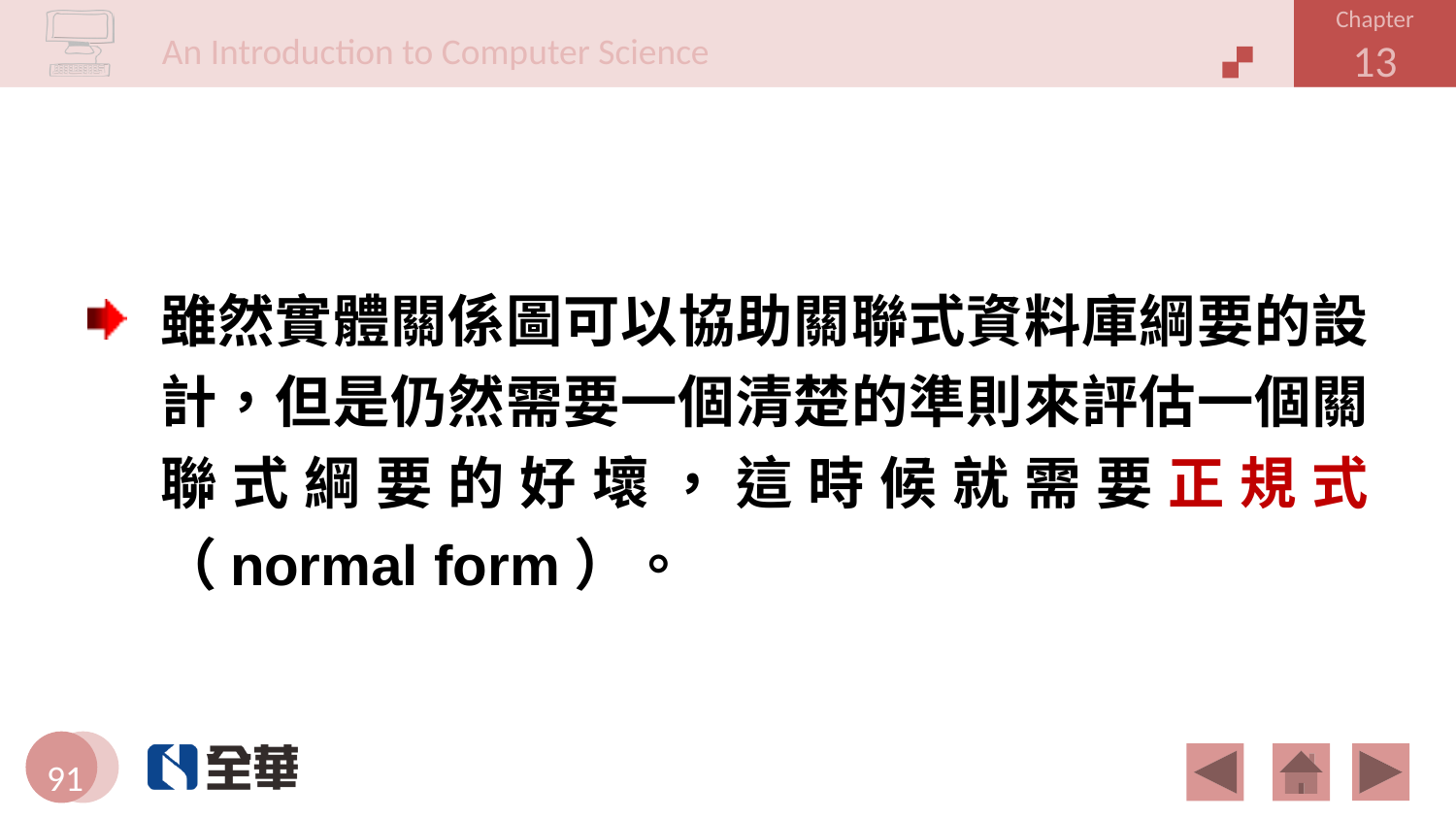

#
雖然實體關係圖可以協助關聯式資料庫綱要的設計，但是仍然需要一個清楚的準則來評估一個關聯式綱要的好壞，這時候就需要正規式（normal form）。